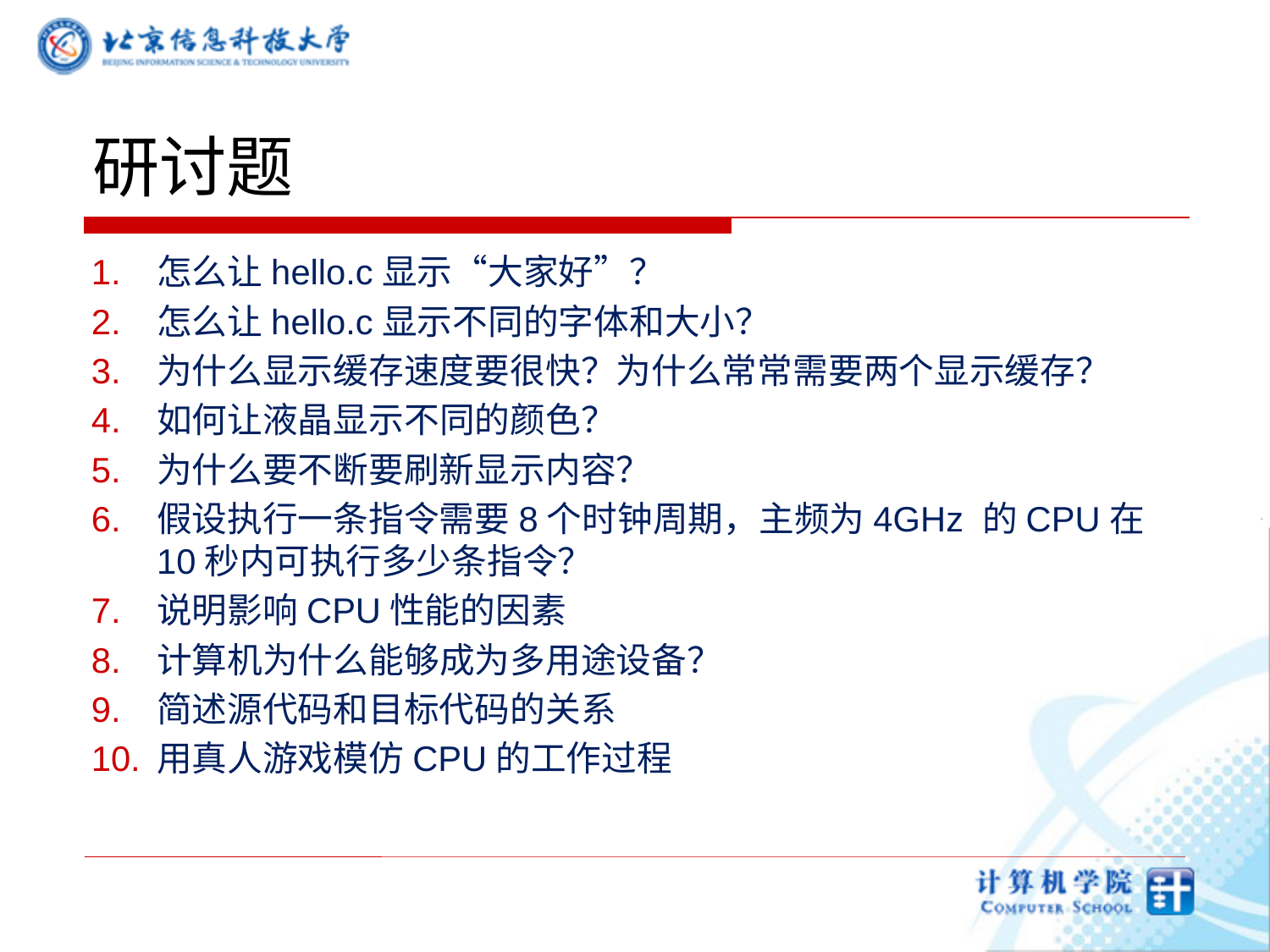

# 研讨题
怎么让hello.c显示“大家好”？
怎么让hello.c显示不同的字体和大小？
为什么显示缓存速度要很快？为什么常常需要两个显示缓存？
如何让液晶显示不同的颜色？
为什么要不断要刷新显示内容？
假设执行一条指令需要8个时钟周期，主频为4GHz 的CPU在10秒内可执行多少条指令？
说明影响CPU性能的因素
计算机为什么能够成为多用途设备？
简述源代码和目标代码的关系
用真人游戏模仿CPU的工作过程